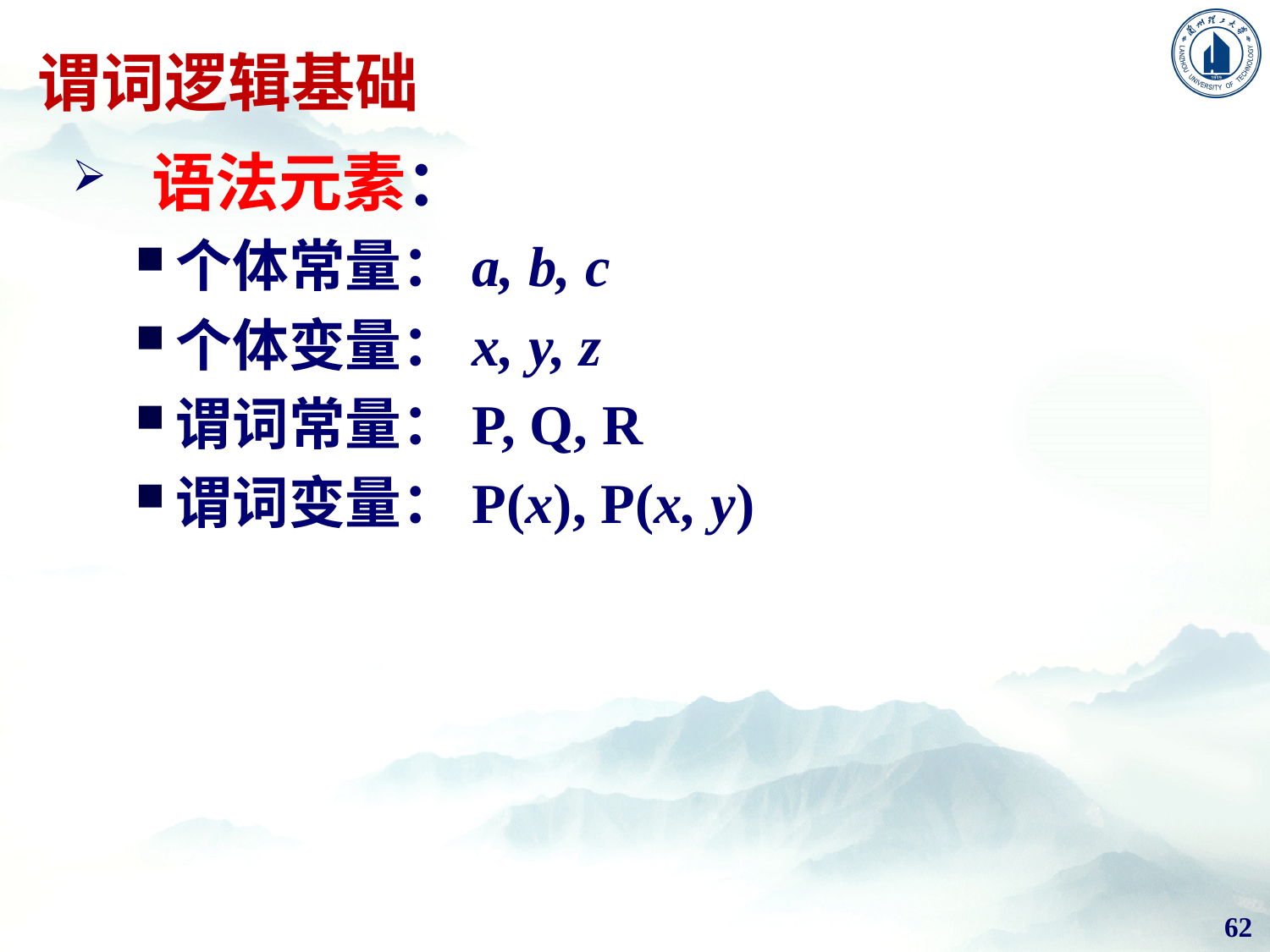

# 谓词逻辑基础
语法元素：
个体常量：a, b, c
个体变量：x, y, z
谓词常量：P, Q, R
谓词变量：P(x), P(x, y)
62